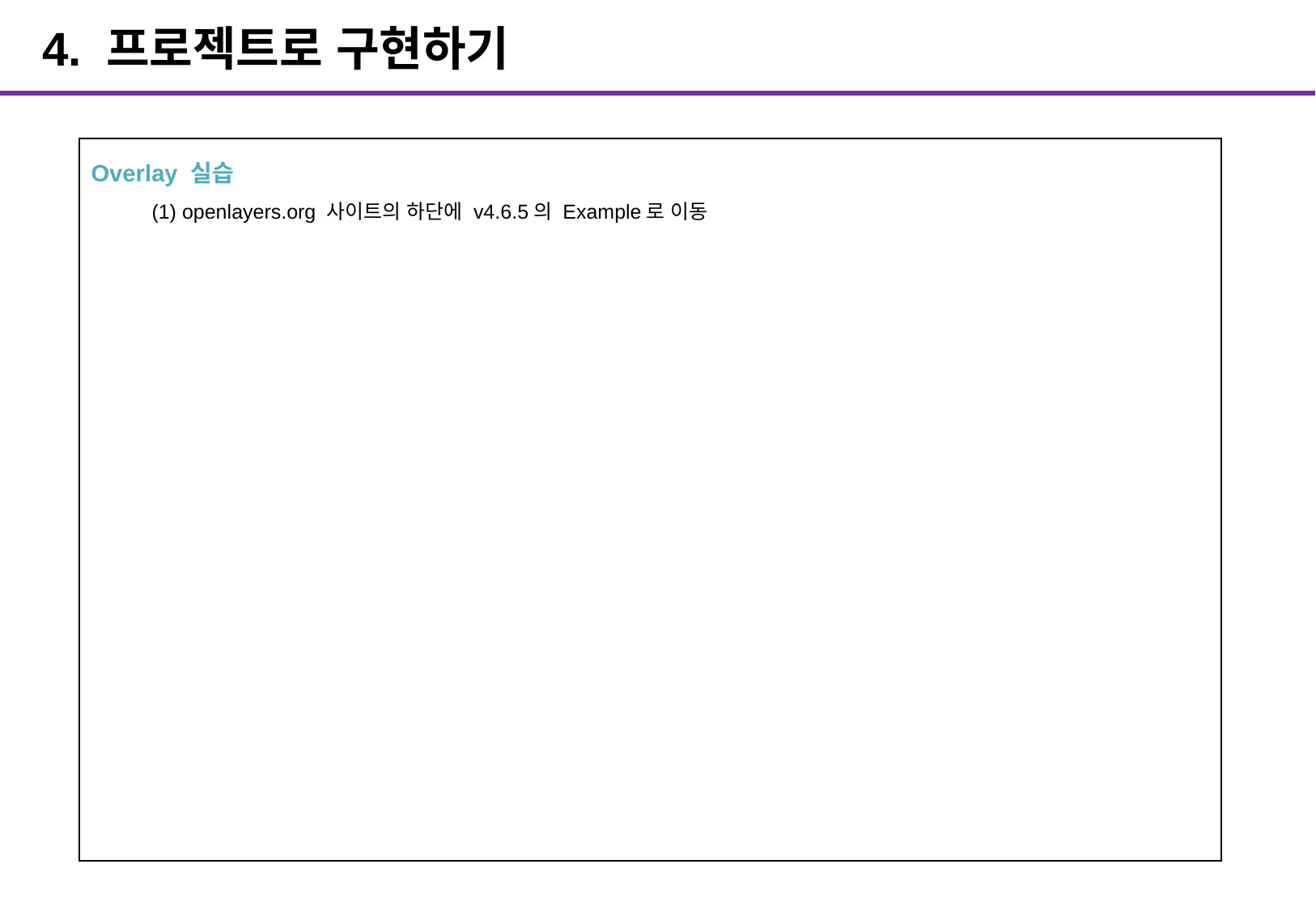

4. 프로젝트로 구현하기
Overlay 실습
openlayers.org 사이트의 하단에 v4.6.5의 Example로 이동